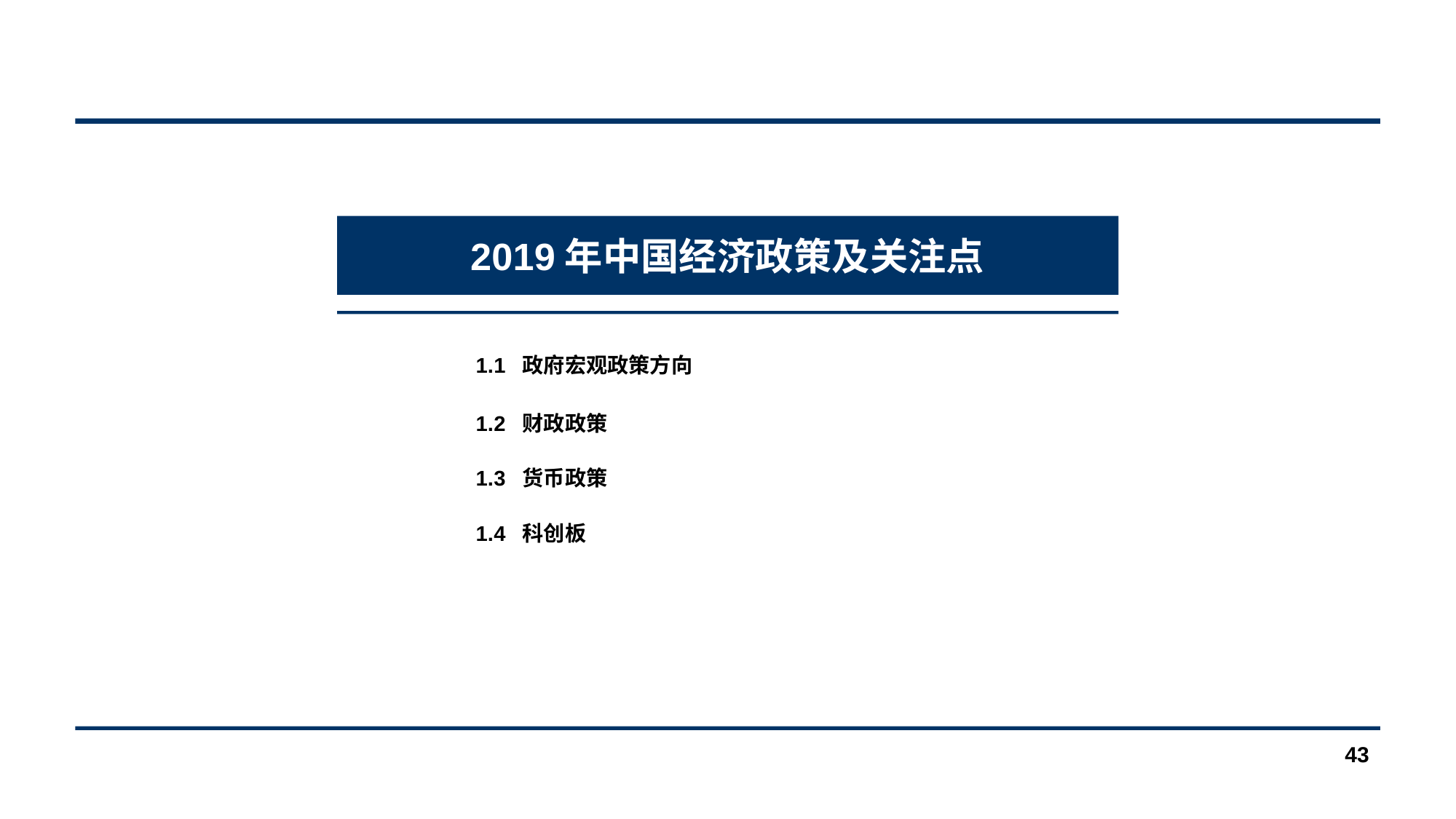

2019年中国经济政策及关注点

| 1.1 政府宏观政策方向 |
| --- |
| 1.2 财政政策 1.3 货币政策 1.4 科创板 |
43